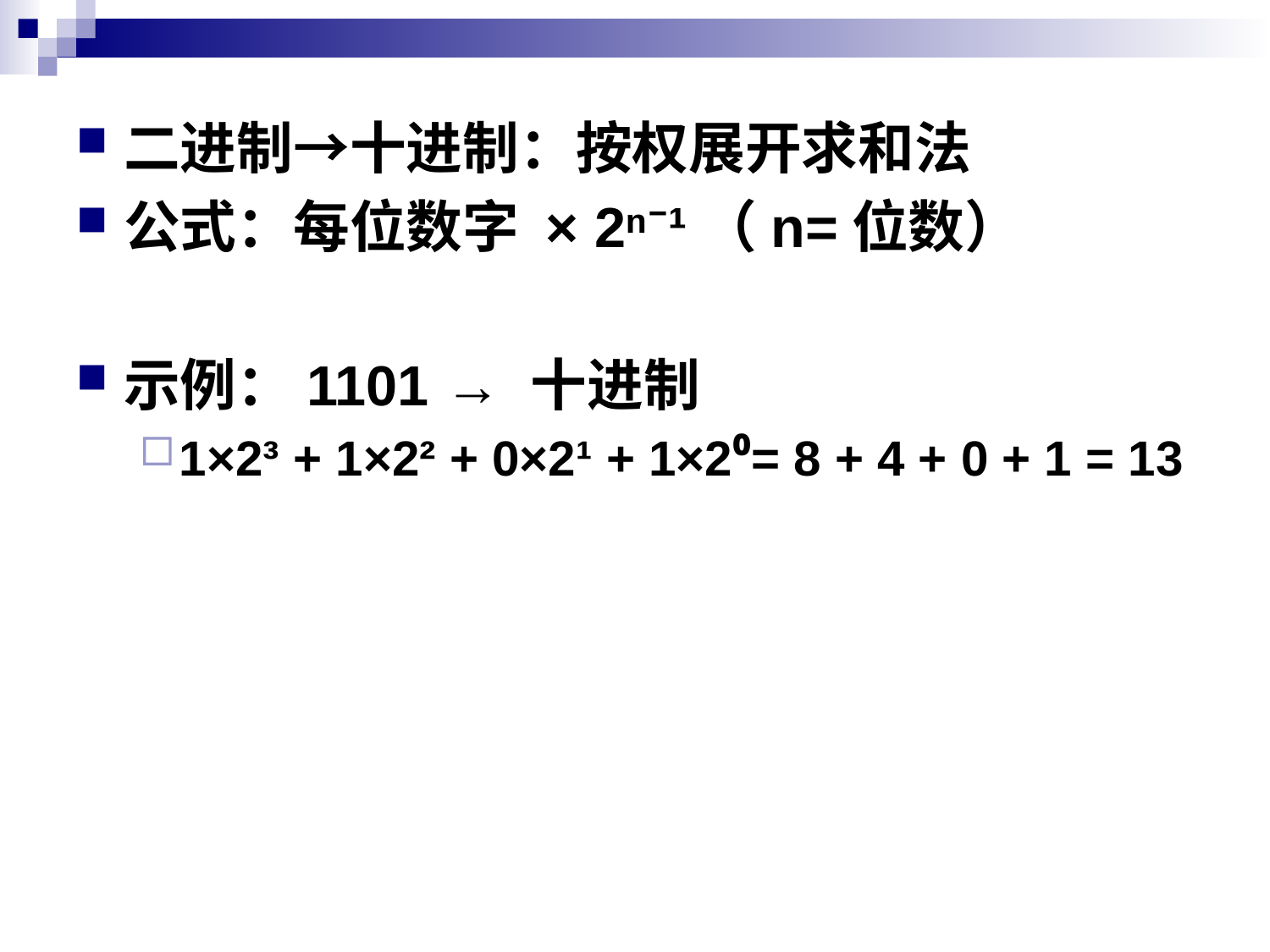

二进制→十进制：按权展开求和法
公式：每位数字 × 2ⁿ⁻¹（n=位数）

示例：1101 → 十进制
1×2³ + 1×2² + 0×2¹ + 1×2⁰= 8 + 4 + 0 + 1 = 13